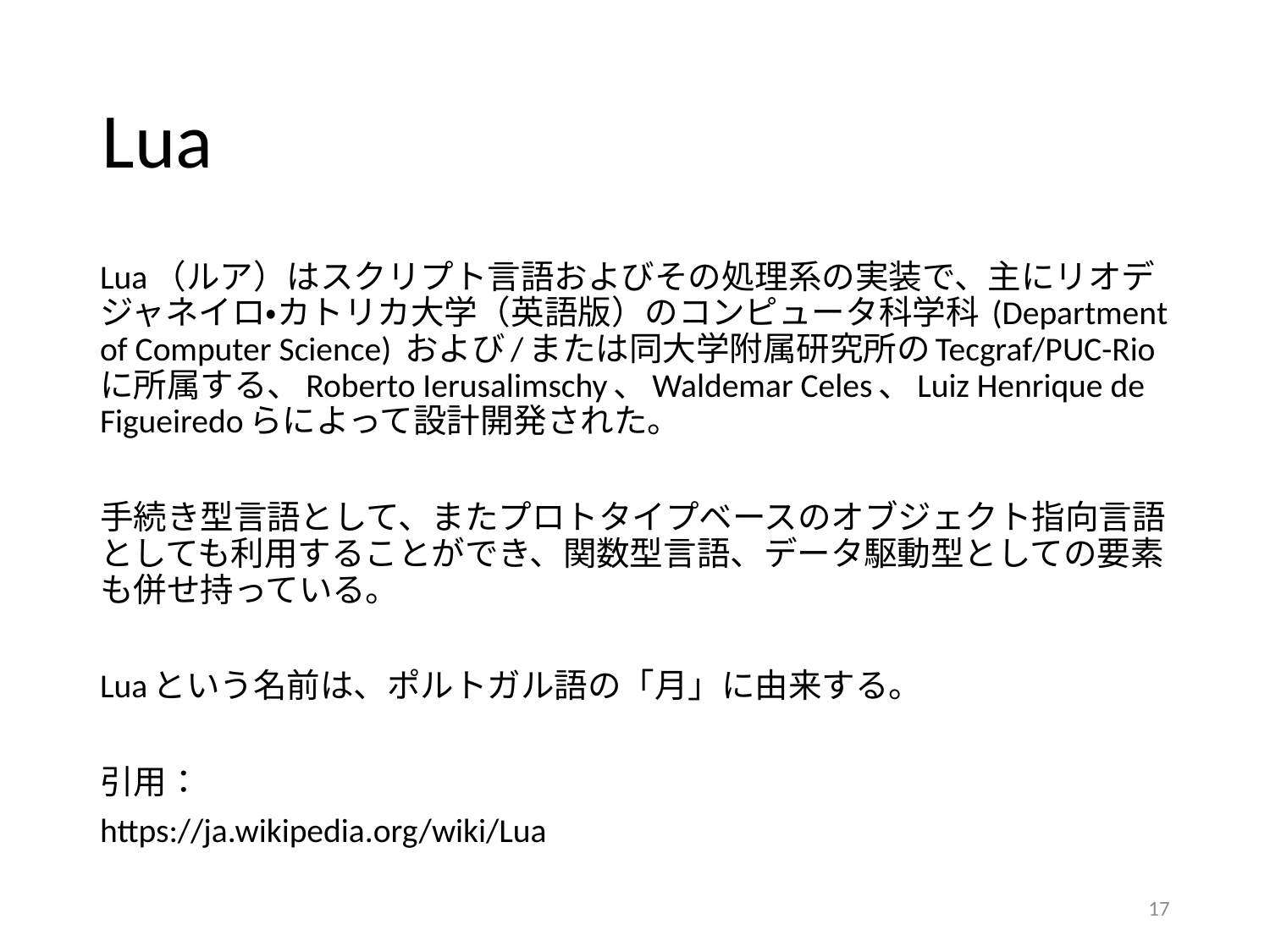

# Lua
Lua（ルア）はスクリプト言語およびその処理系の実装で、主にリオデジャネイロ・カトリカ大学（英語版）のコンピュータ科学科 (Department of Computer Science) および/または同大学附属研究所のTecgraf/PUC-Rioに所属する、Roberto Ierusalimschy、Waldemar Celes、Luiz Henrique de Figueiredoらによって設計開発された。

手続き型言語として、またプロトタイプベースのオブジェクト指向言語としても利用することができ、関数型言語、データ駆動型としての要素も併せ持っている。

Luaという名前は、ポルトガル語の「月」に由来する。

引用：
https://ja.wikipedia.org/wiki/Lua
17